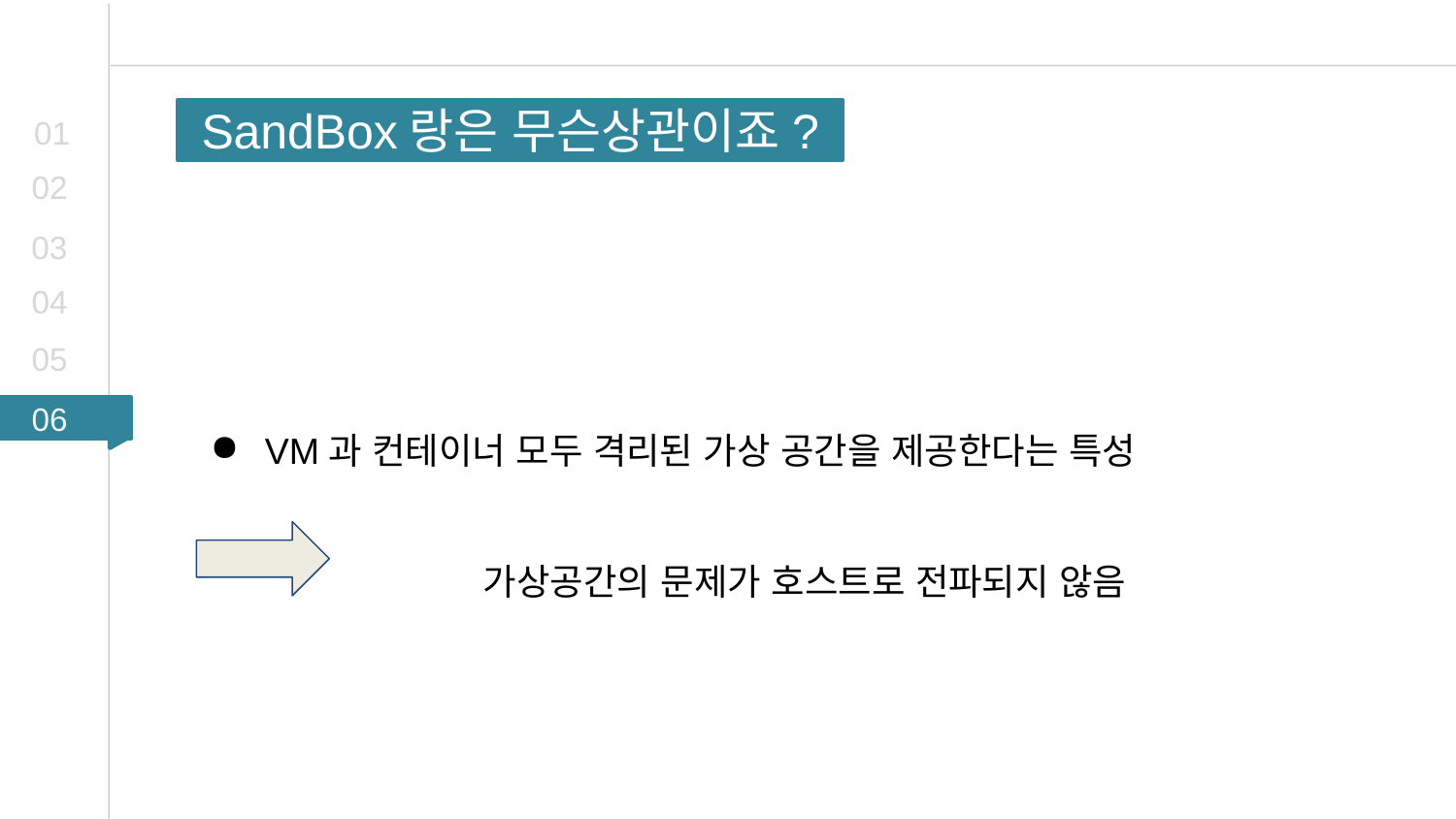

SandBox랑은 무슨상관이죠?
01
02
03
VM과 컨테이너 모두 격리된 가상 공간을 제공한다는 특성

 		가상공간의 문제가 호스트로 전파되지 않음
04
05
06